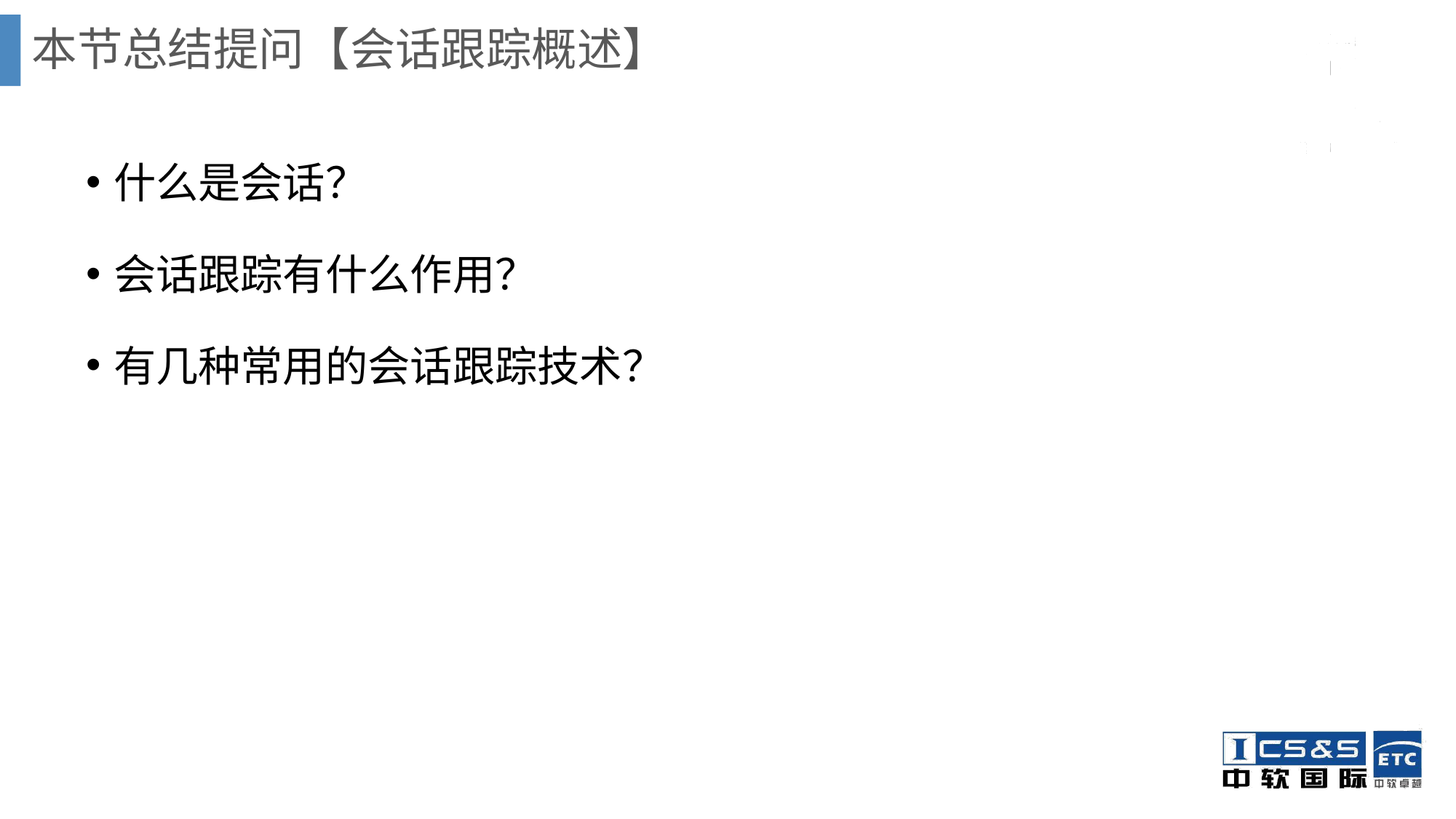

# 本节总结提问【会话跟踪概述】
什么是会话？
会话跟踪有什么作用？
有几种常用的会话跟踪技术？